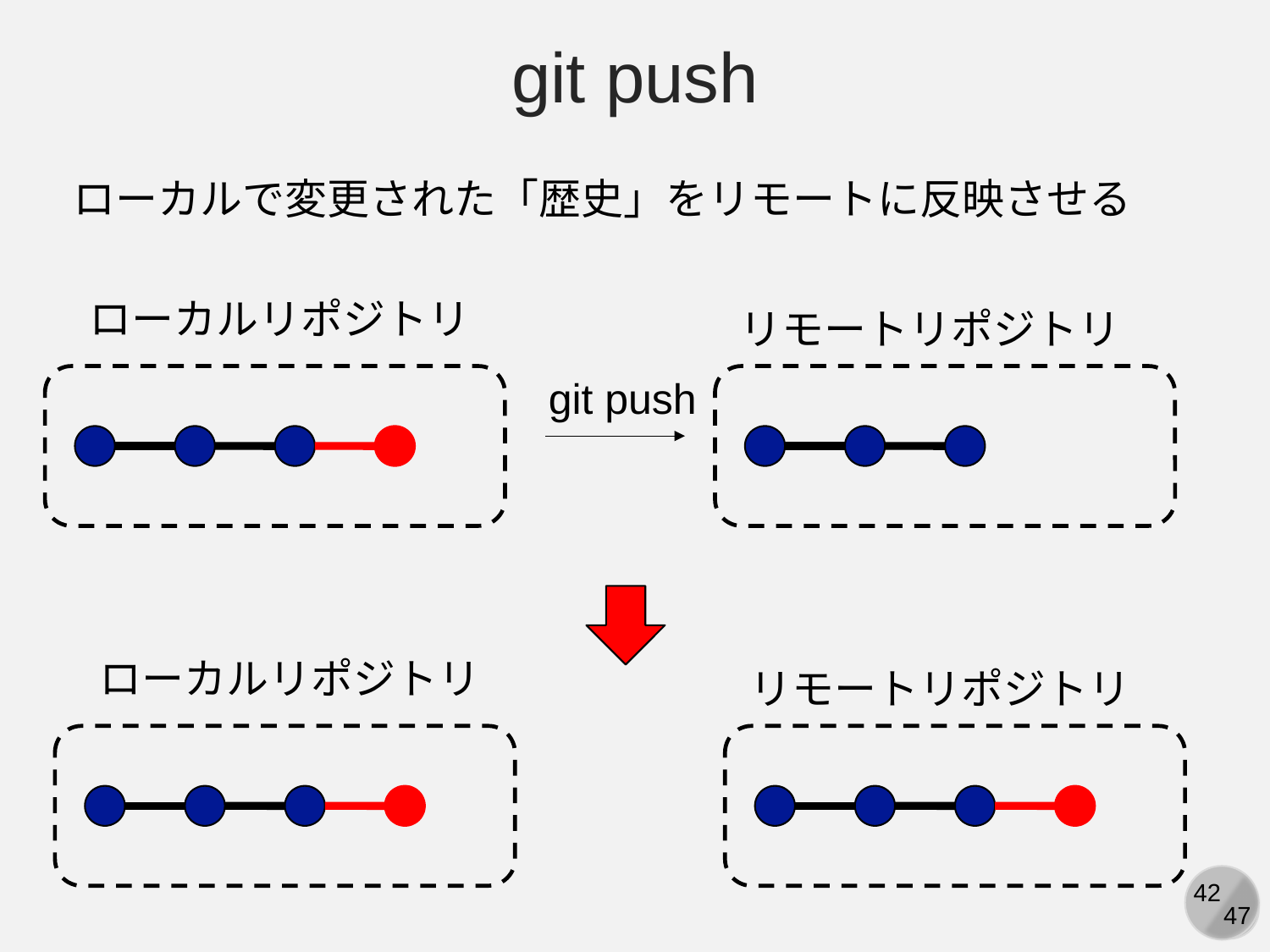

git push
ローカルで変更された「歴史」をリモートに反映させる
ローカルリポジトリ
リモートリポジトリ

git push

ローカルリポジトリ
リモートリポジトリ